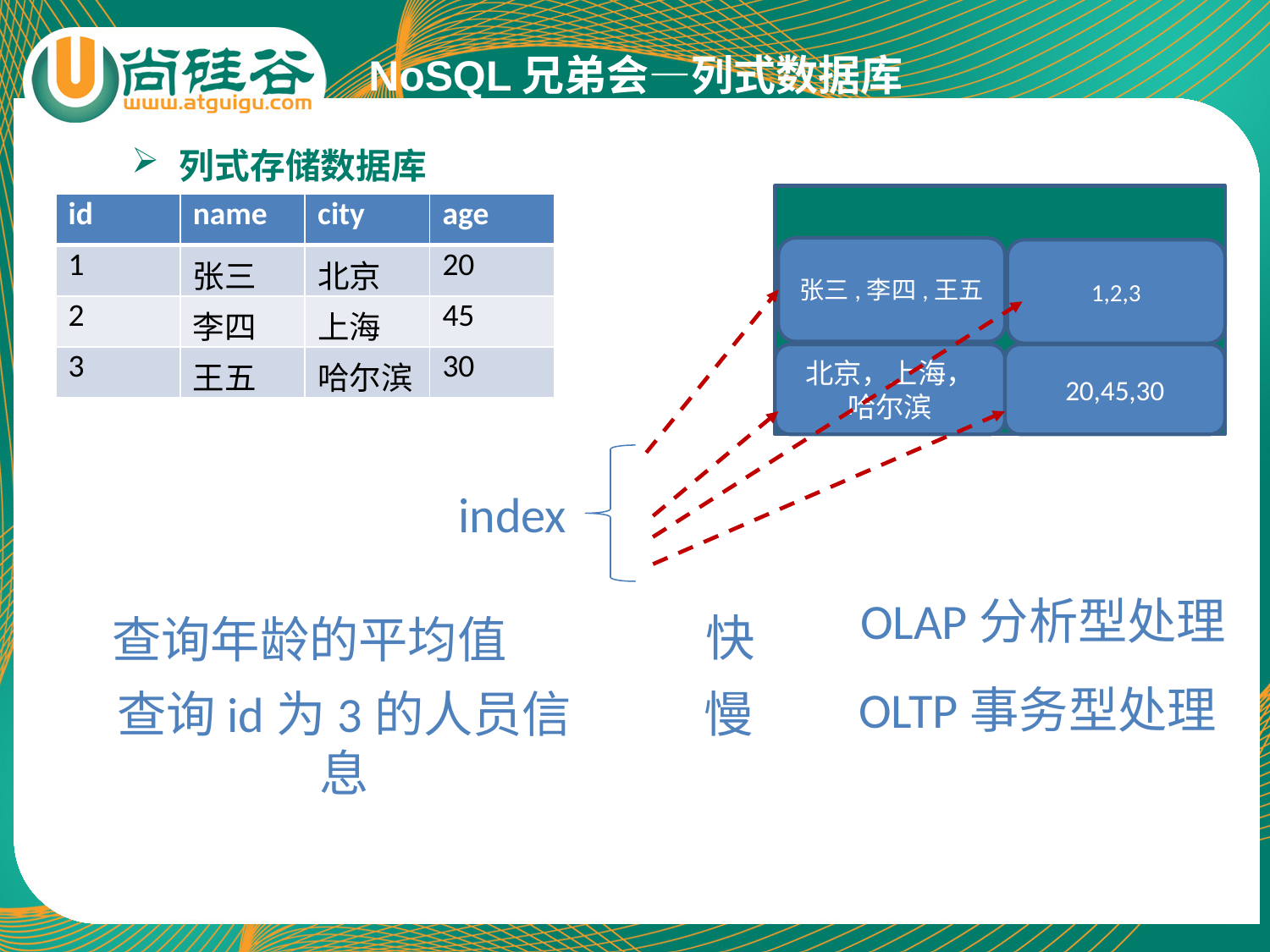

NoSQL兄弟会—列式数据库
列式存储数据库

| id | name | city | age |
| --- | --- | --- | --- |
| 1 | 张三 | 北京 | 20 |
| 2 | 李四 | 上海 | 45 |
| 3 | 王五 | 哈尔滨 | 30 |
张三,李四,王五
1,2,3
北京，上海，哈尔滨
20,45,30

index
OLAP分析型处理
快
查询年龄的平均值
OLTP事务型处理
查询id为3的人员信息
慢